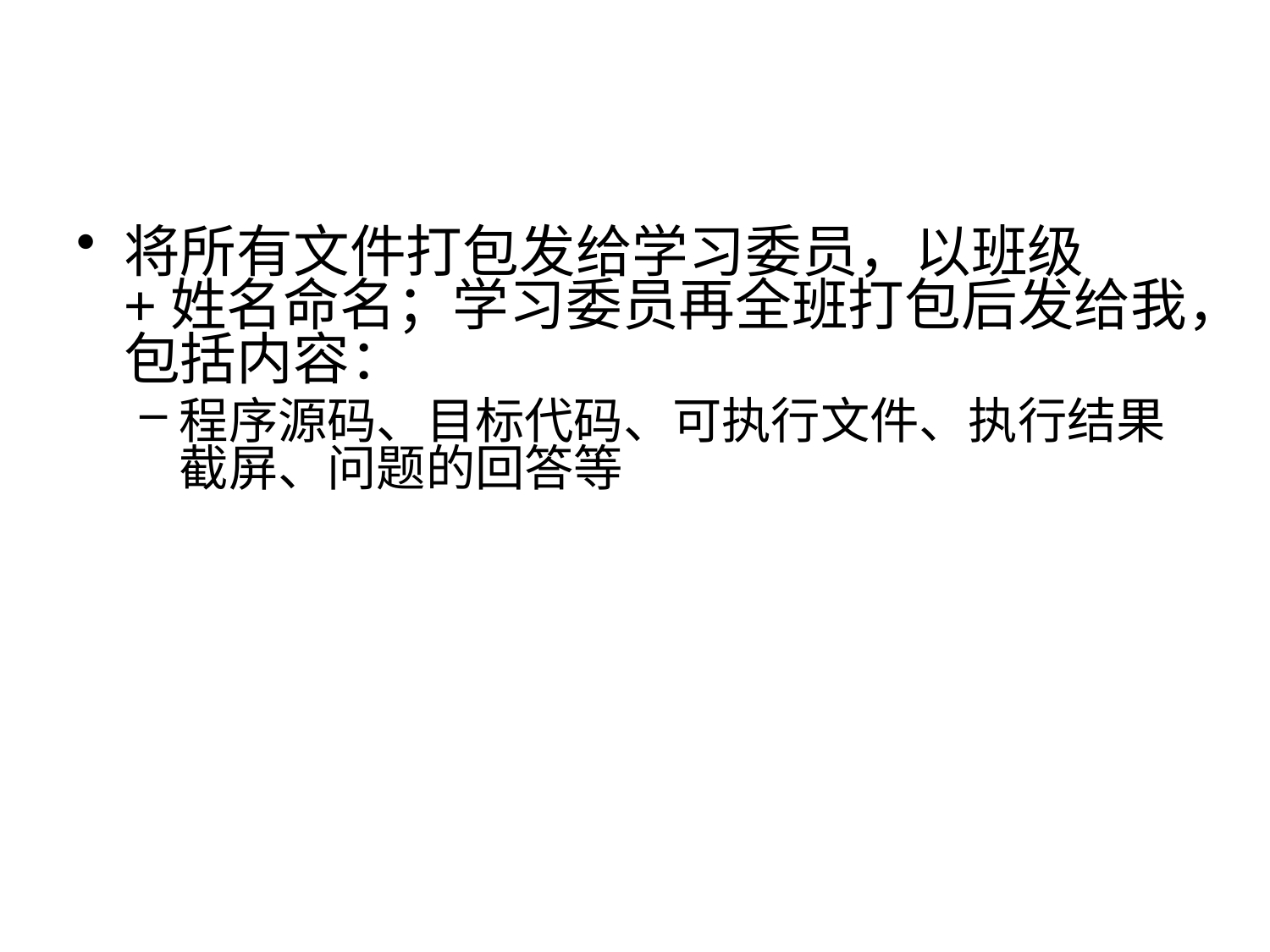

#
将所有文件打包发给学习委员，以班级+姓名命名；学习委员再全班打包后发给我，包括内容：
程序源码、目标代码、可执行文件、执行结果截屏、问题的回答等